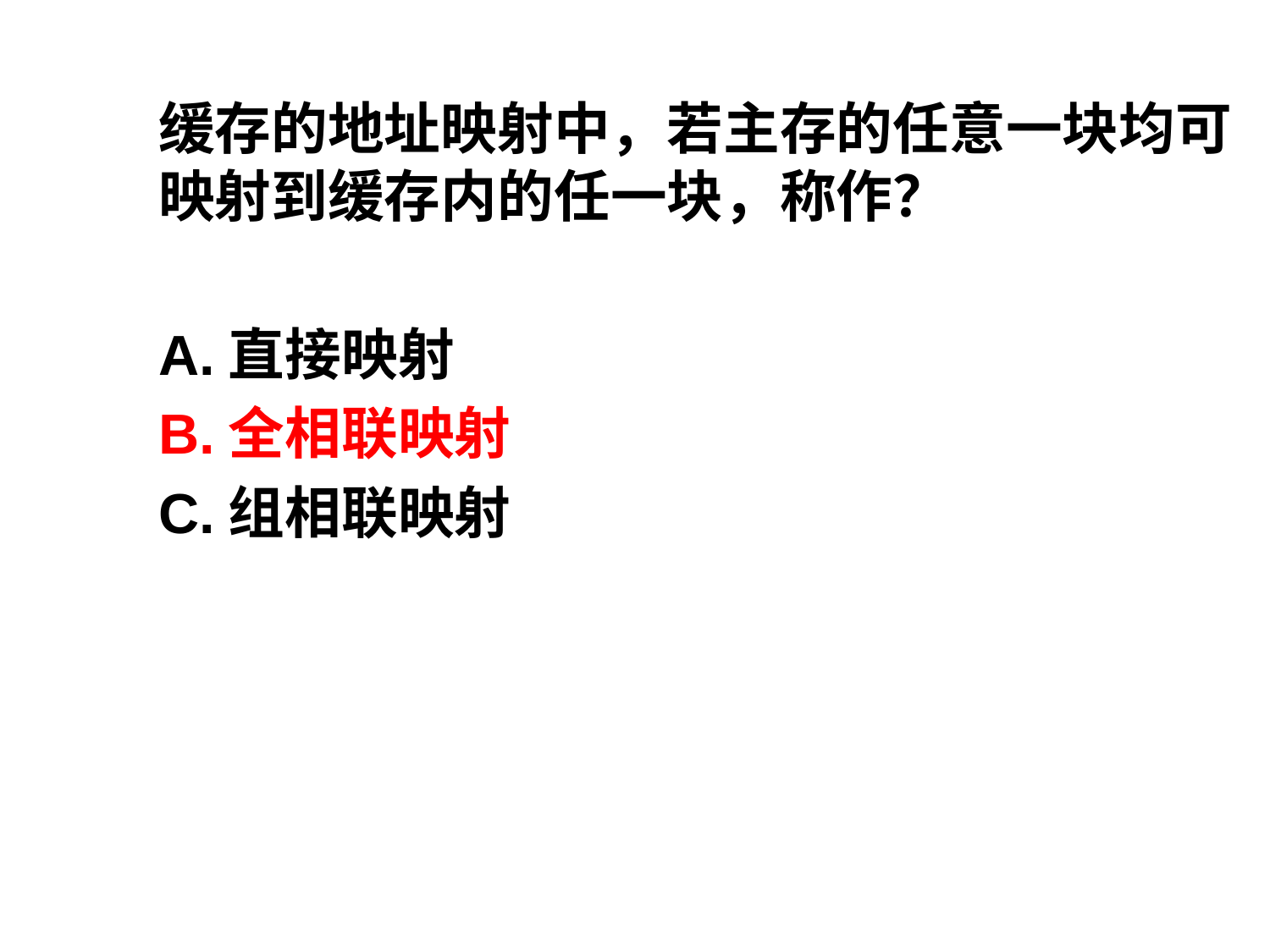

缓存的地址映射中，若主存的任意一块均可映射到缓存内的任一块，称作？

A.直接映射
B.全相联映射
C.组相联映射